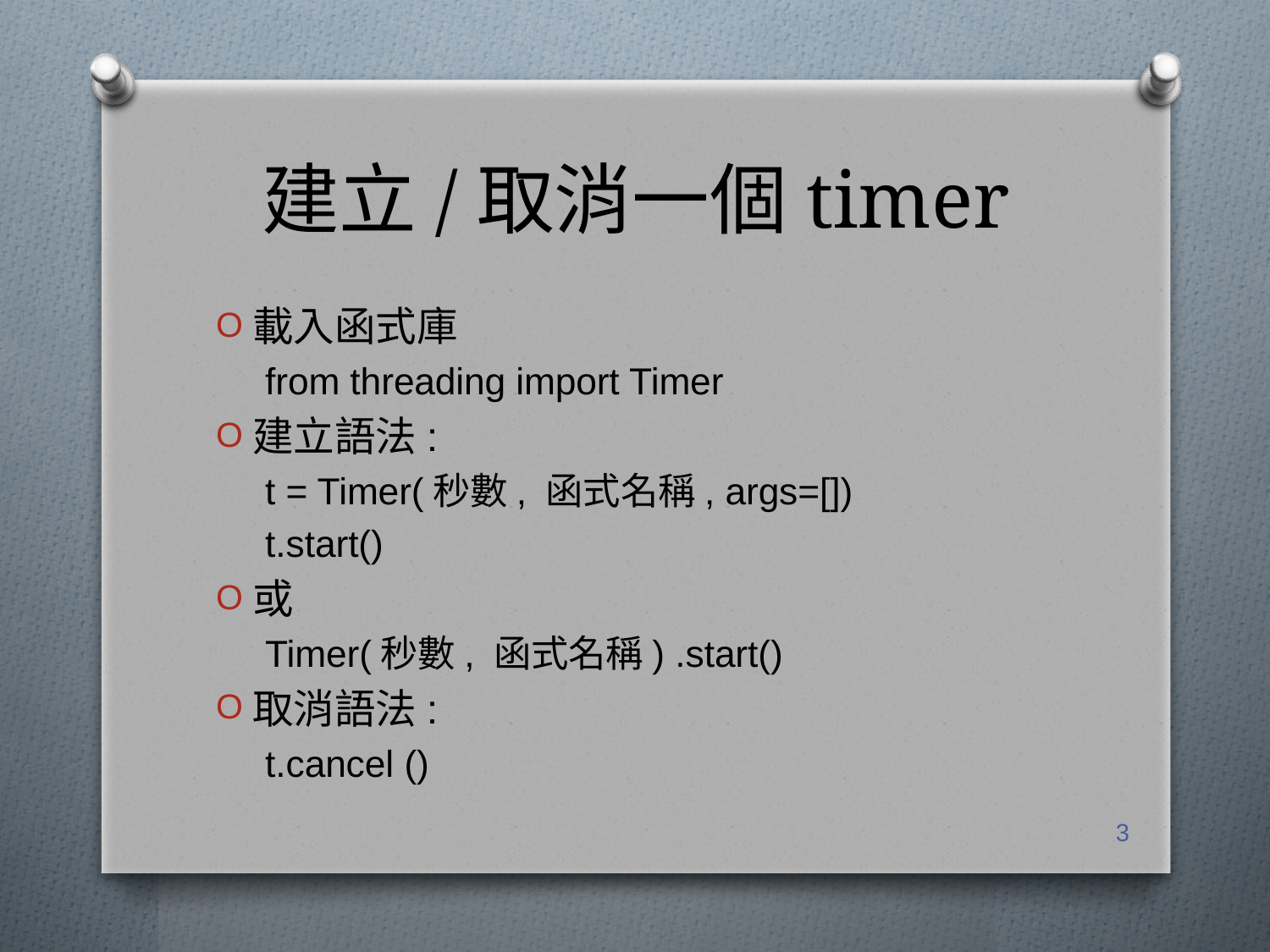

# 建立/取消一個timer
載入函式庫
from threading import Timer
建立語法:
t = Timer(秒數, 函式名稱, args=[])
t.start()
或
Timer(秒數, 函式名稱) .start()
取消語法:
t.cancel ()

3